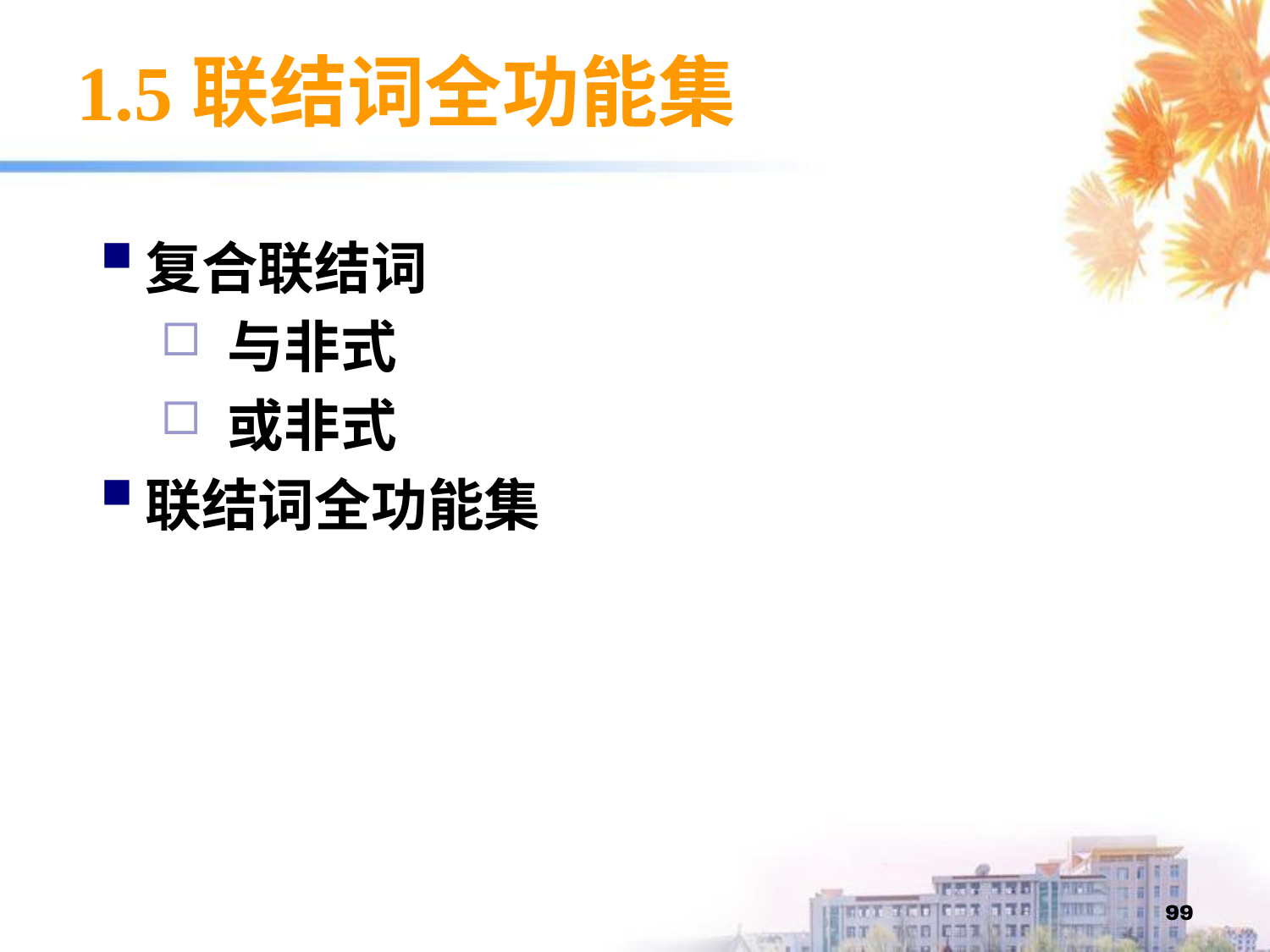

# 1.5联结词全功能集
复合联结词
 与非式
 或非式
联结词全功能集
99